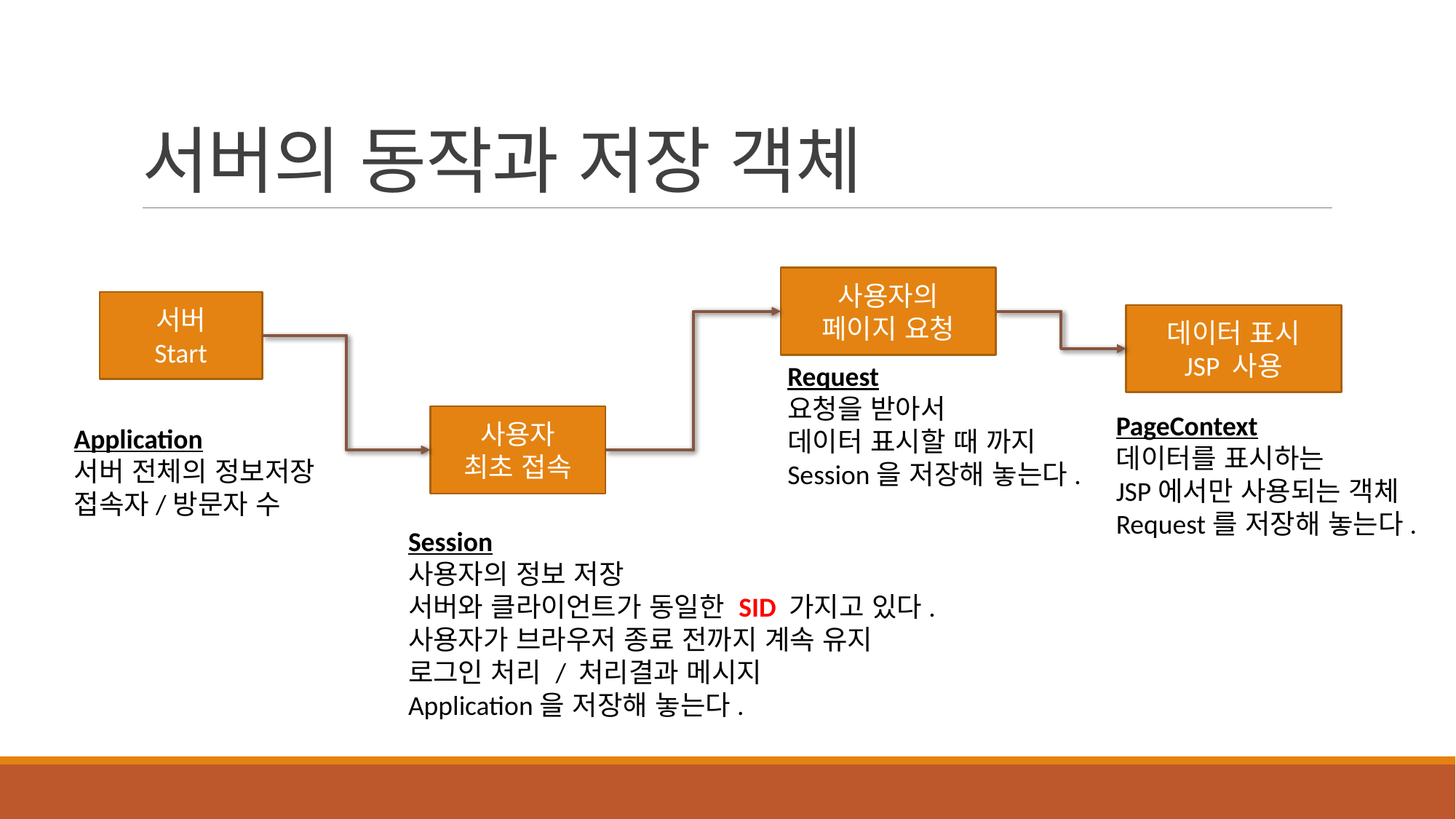

# 서버의 동작과 저장 객체
사용자의
페이지 요청
서버
Start
데이터 표시
JSP 사용
Request
요청을 받아서
데이터 표시할 때 까지
Session을 저장해 놓는다.
PageContext
데이터를 표시하는
JSP에서만 사용되는 객체
Request를 저장해 놓는다.
사용자
최초 접속
Application
서버 전체의 정보저장
접속자/방문자 수
Session
사용자의 정보 저장
서버와 클라이언트가 동일한 SID 가지고 있다.
사용자가 브라우저 종료 전까지 계속 유지
로그인 처리 / 처리결과 메시지
Application을 저장해 놓는다.